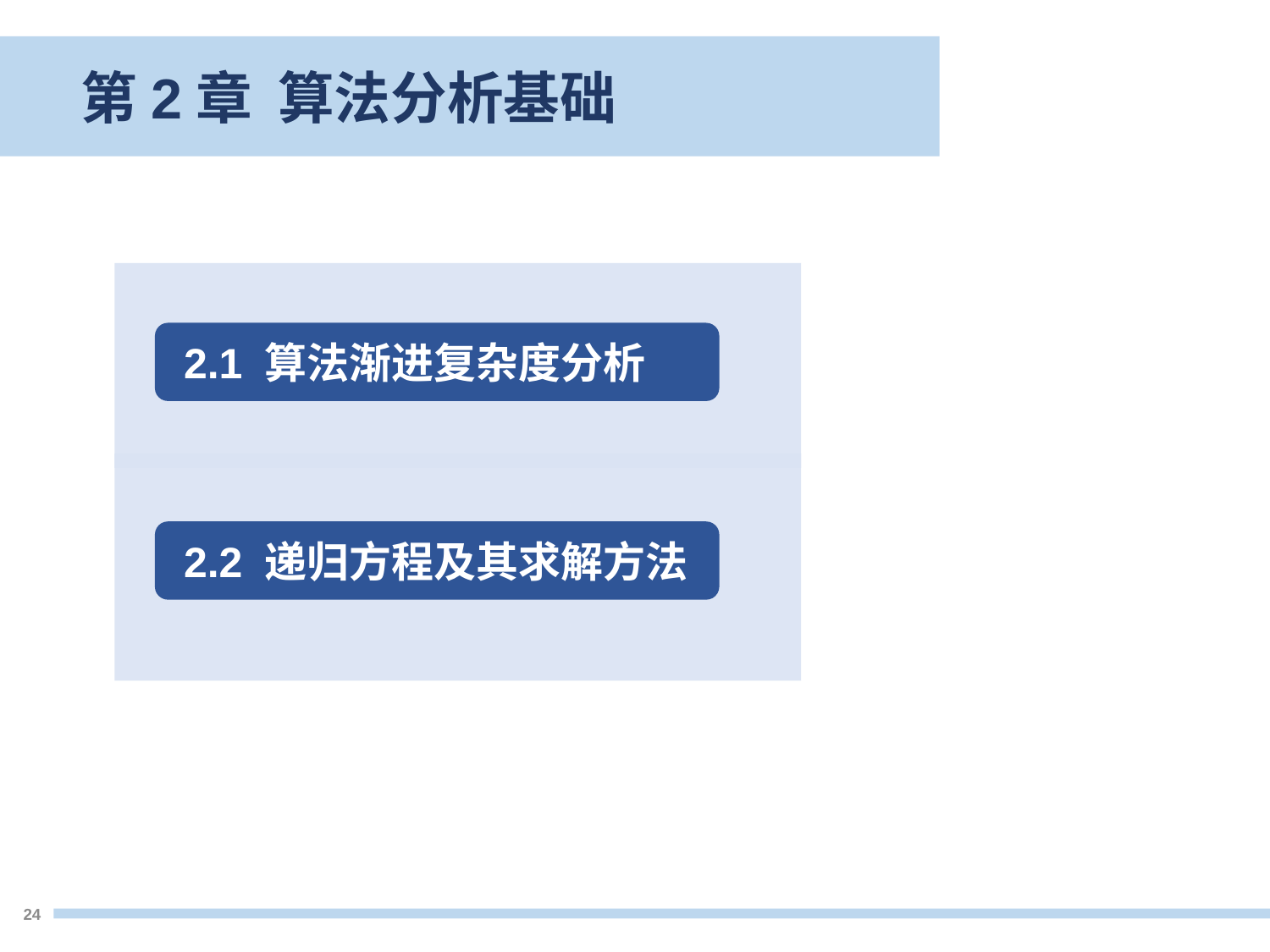

第2章  算法分析基础
2.1 算法渐进复杂度分析
2.2 递归方程及其求解方法
24